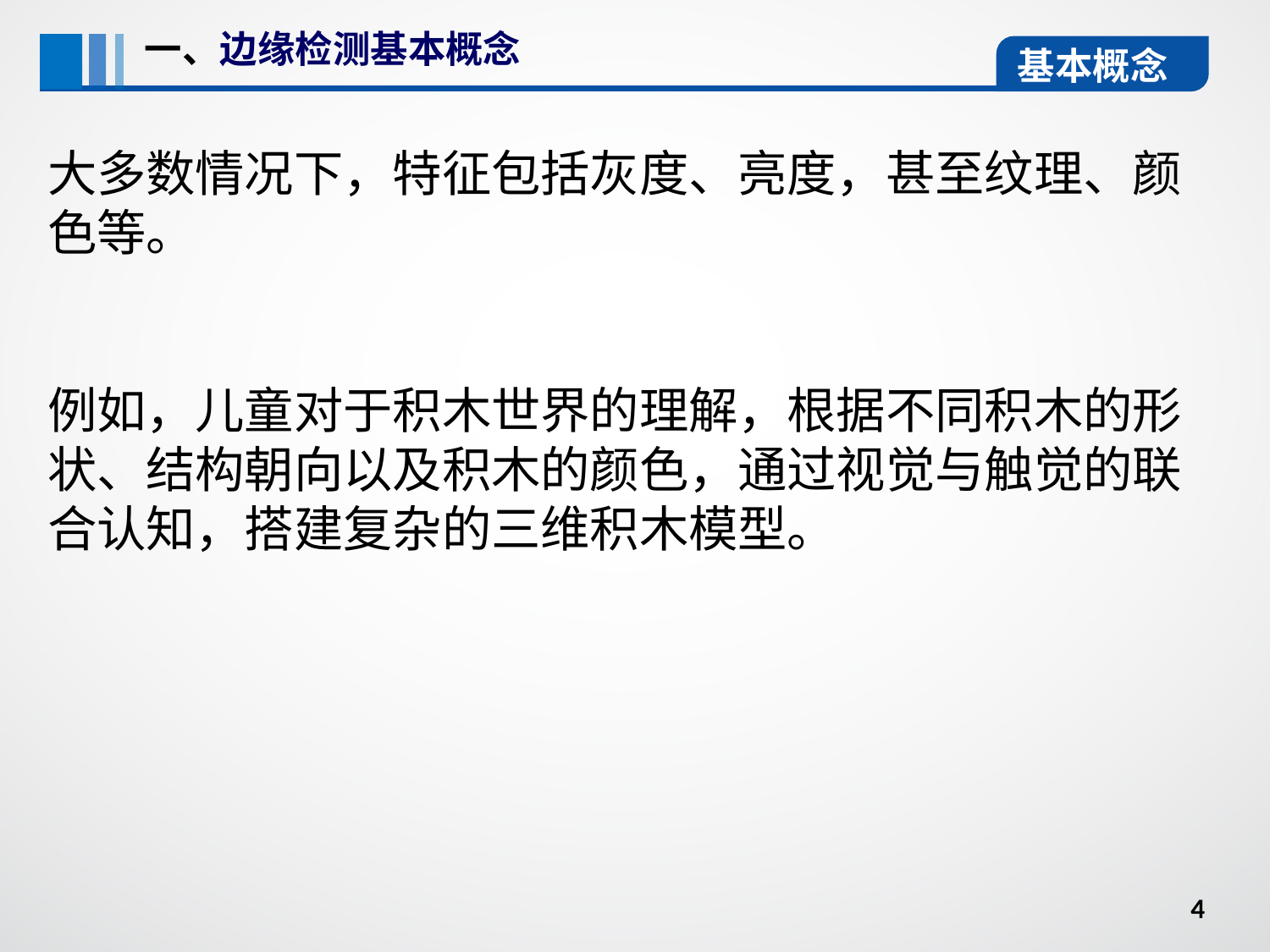

一、边缘检测基本概念
基本概念
大多数情况下，特征包括灰度、亮度，甚至纹理、颜色等。

例如，儿童对于积木世界的理解，根据不同积木的形状、结构朝向以及积木的颜色，通过视觉与触觉的联合认知，搭建复杂的三维积木模型。
4